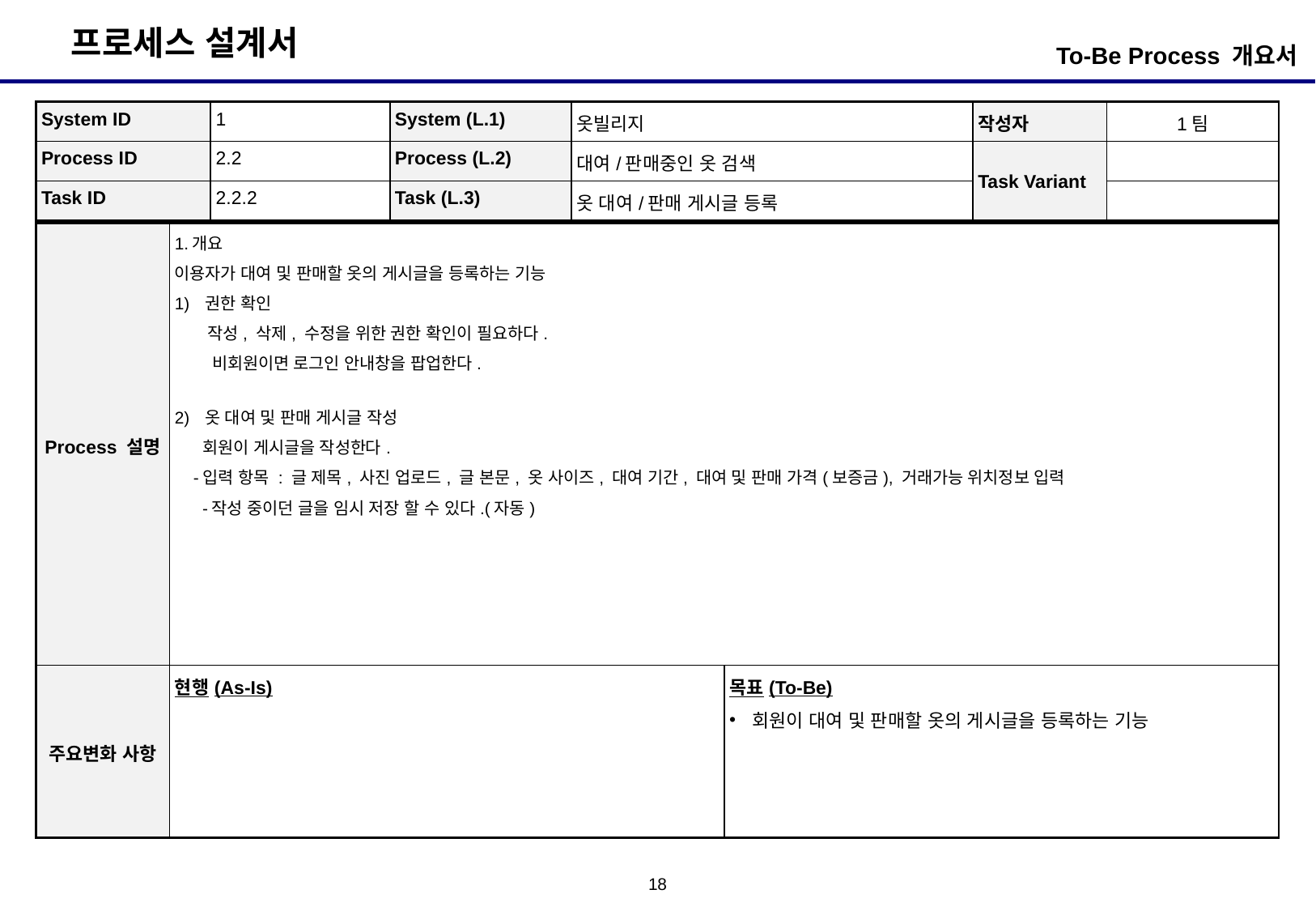

To-Be Process 개요서
| System ID | 1 | System (L.1) | 옷빌리지 | 작성자 | 1팀 |
| --- | --- | --- | --- | --- | --- |
| Process ID | 2.2 | Process (L.2) | 대여/판매중인 옷 검색 | Task Variant |  |
| Task ID | 2.2.2 | Task (L.3) | 옷 대여/판매 게시글 등록 |  |  |
| Process 설명 | 1.개요 이용자가 대여 및 판매할 옷의 게시글을 등록하는 기능 권한 확인 작성, 삭제, 수정을 위한 권한 확인이 필요하다. 비회원이면 로그인 안내창을 팝업한다. 옷 대여 및 판매 게시글 작성 회원이 게시글을 작성한다. -입력 항목 : 글 제목, 사진 업로드, 글 본문, 옷 사이즈, 대여 기간, 대여 및 판매 가격(보증금), 거래가능 위치정보 입력 -작성 중이던 글을 임시 저장 할 수 있다.(자동) |  |
| --- | --- | --- |
| 주요변화 사항 | 현행(As-Is) | 목표(To-Be) 회원이 대여 및 판매할 옷의 게시글을 등록하는 기능 |